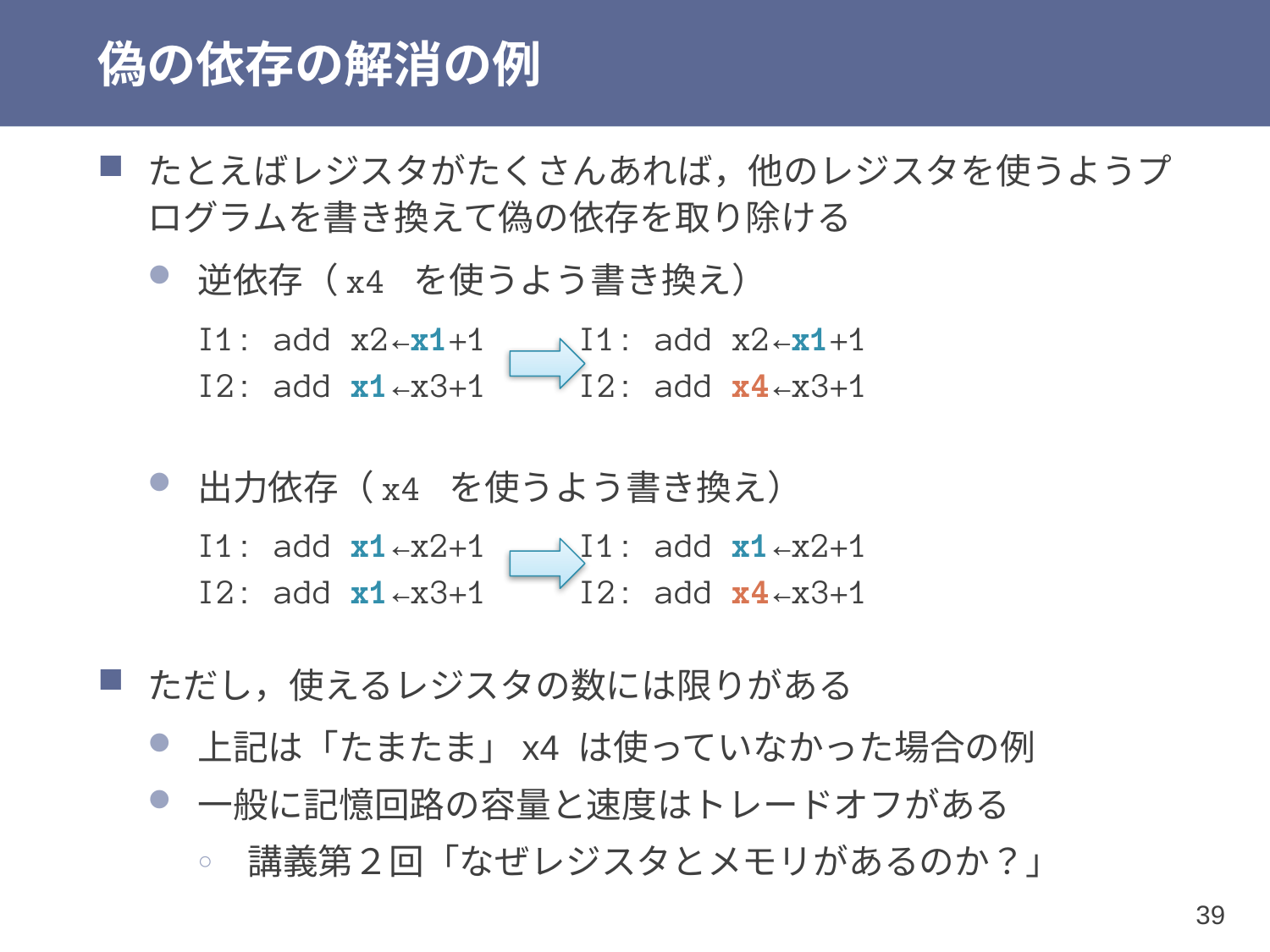

# 偽の依存の解消の例
たとえばレジスタがたくさんあれば，他のレジスタを使うようプログラムを書き換えて偽の依存を取り除ける
逆依存（x4 を使うよう書き換え）
I1: add x2←x1+1	I1: add x2←x1+1
I2: add x1←x3+1 	I2: add x4←x3+1
出力依存（x4 を使うよう書き換え）
I1: add x1←x2+1	I1: add x1←x2+1
I2: add x1←x3+1 	I2: add x4←x3+1
ただし，使えるレジスタの数には限りがある
上記は「たまたま」x4 は使っていなかった場合の例
一般に記憶回路の容量と速度はトレードオフがある
講義第２回「なぜレジスタとメモリがあるのか？」